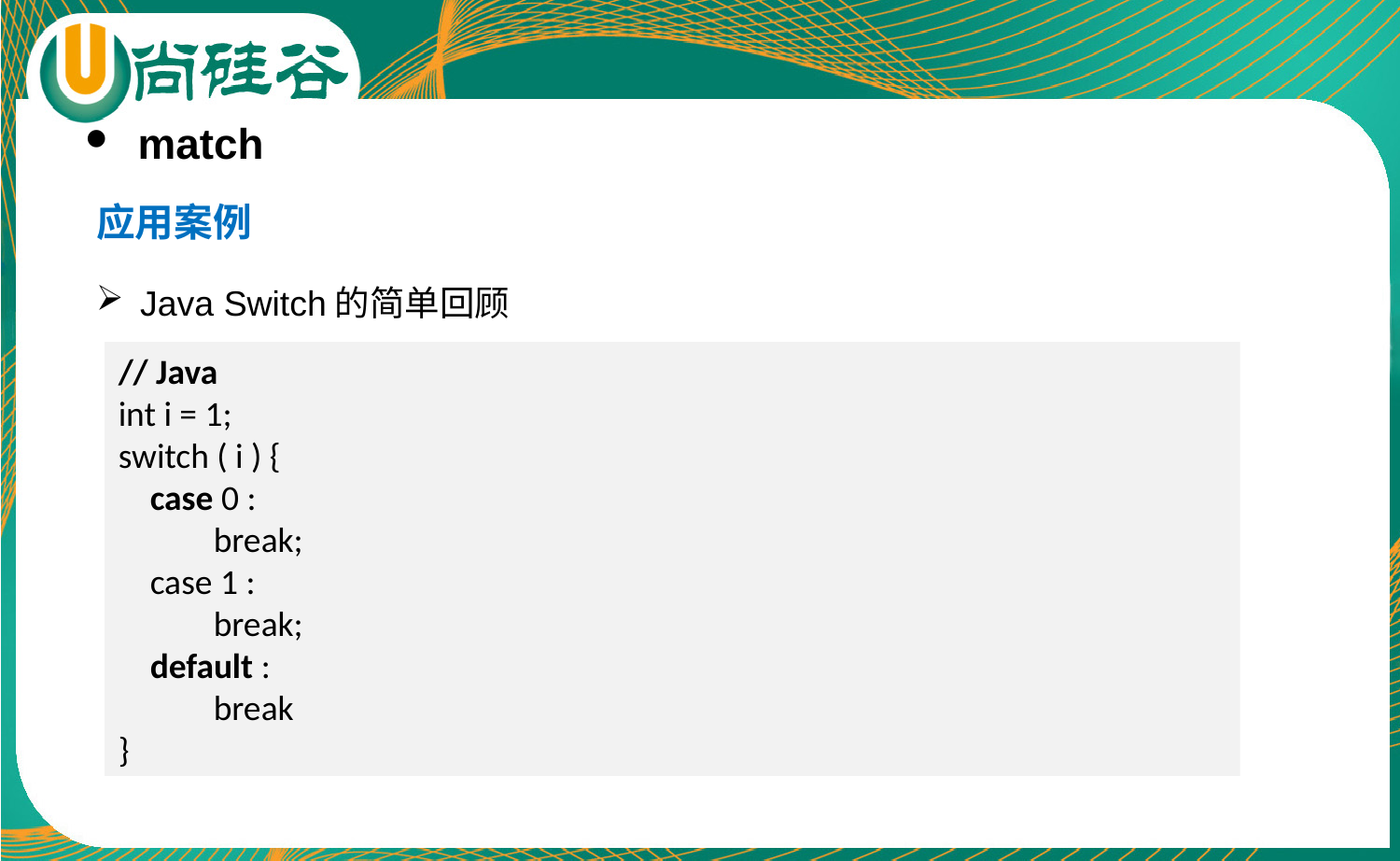

match

应用案例

Java Switch的简单回顾

// Java
int i = 1;
switch ( i ) {
    case 0 :
            break;
    case 1 :
            break;
    default :
            break
}